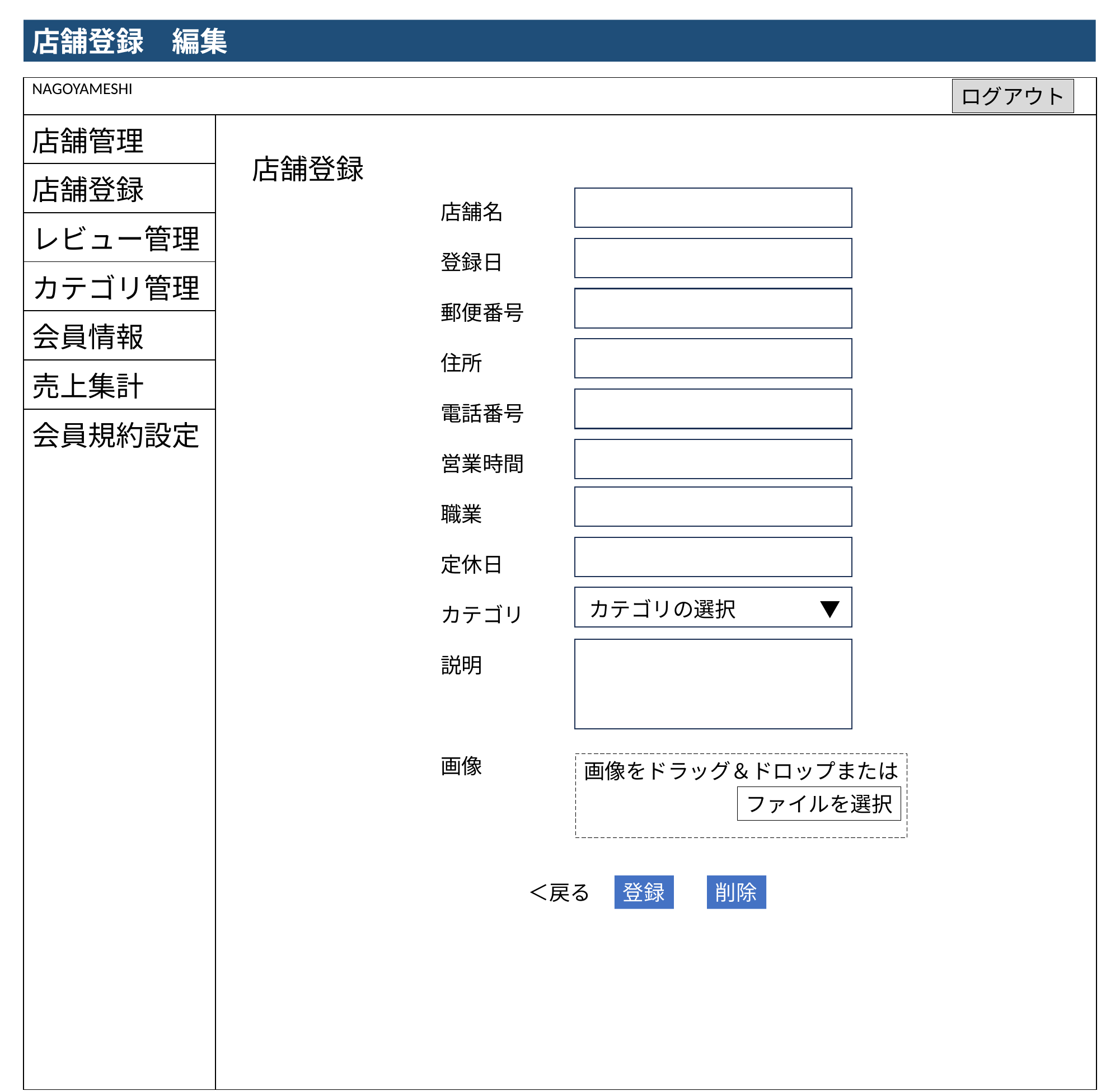

店舗登録　編集
| NAGOYAMESHI |  |
| --- | --- |
| 店舗管理 | 店舗登録 |
| 店舗登録 |  |
| レビュー管理 |  |
| カテゴリ管理 |  |
| 会員情報 |  |
| 売上集計 |  |
| 会員規約設定 |  |
ログアウト

店舗名

登録日

郵便番号

住所

電話番号

営業時間

職業

定休日

カテゴリ

説明

画像

カテゴリの選択　　　　▼

画像をドラッグ＆ドロップまたは

ファイルを選択
＜戻る
登録
削除